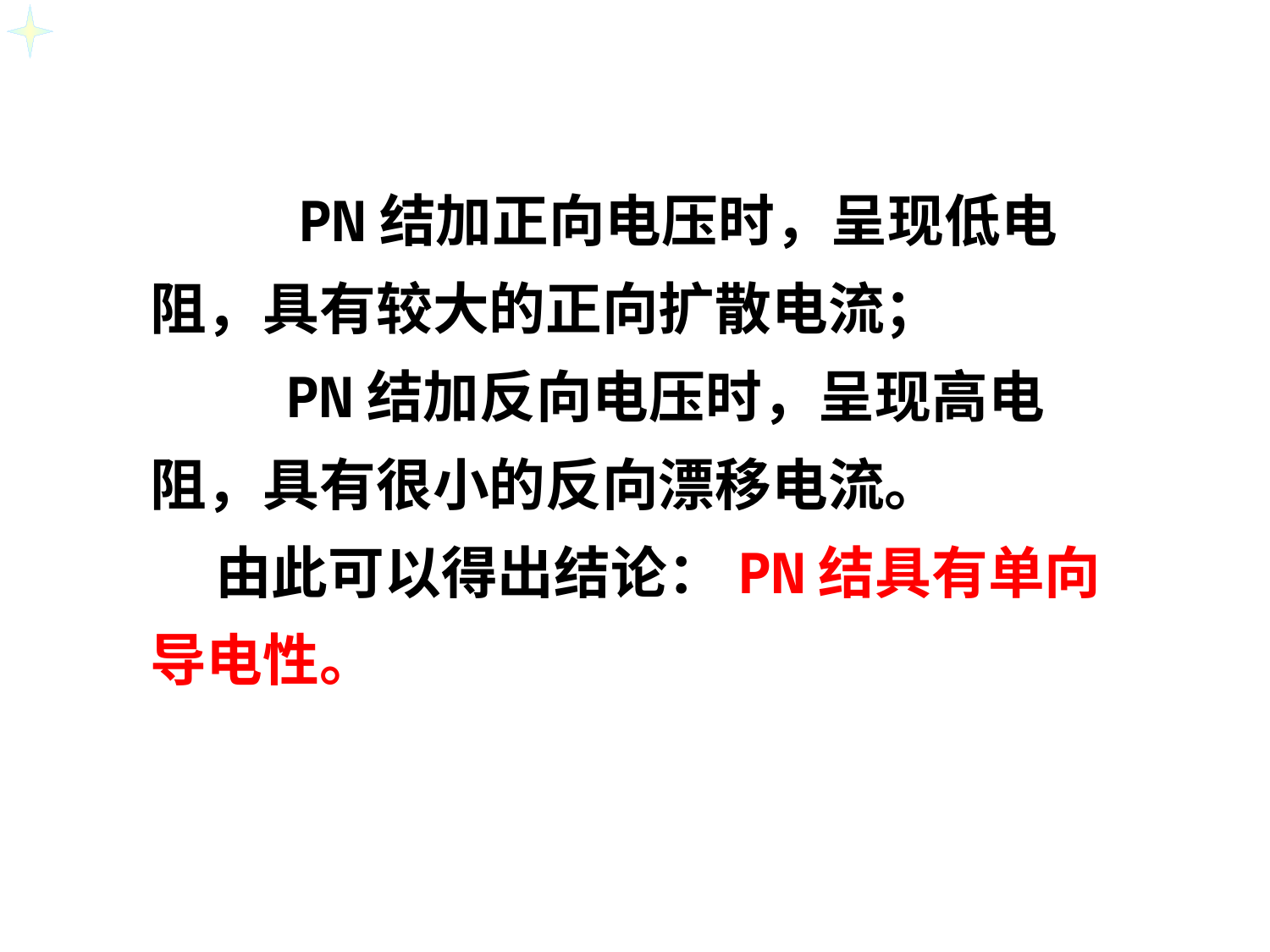

PN结加正向电压时，呈现低电阻，具有较大的正向扩散电流；
    PN结加反向电压时，呈现高电阻，具有很小的反向漂移电流。
    由此可以得出结论：PN结具有单向导电性。